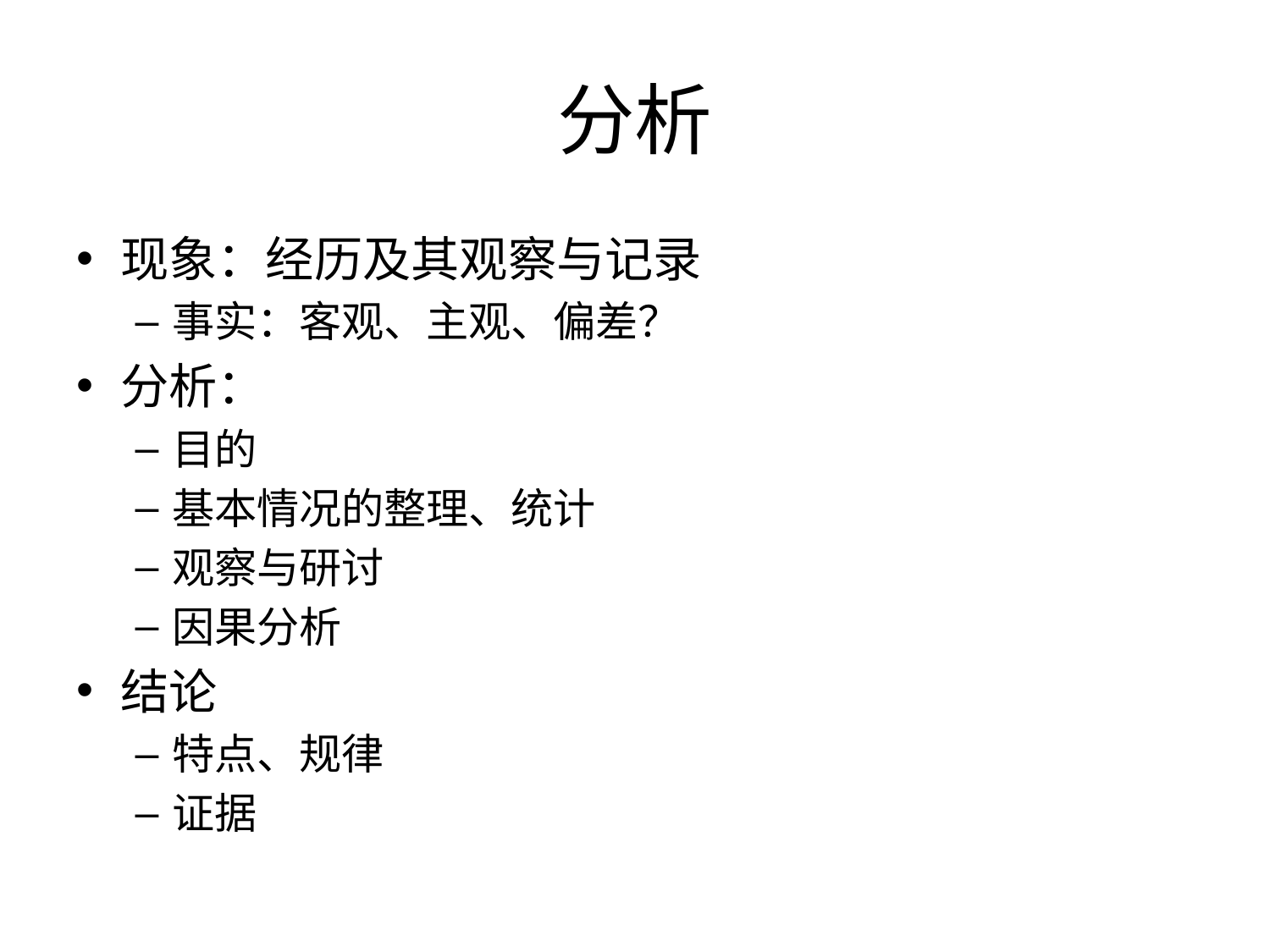

# 分析
现象：经历及其观察与记录
事实：客观、主观、偏差？
分析：
目的
基本情况的整理、统计
观察与研讨
因果分析
结论
特点、规律
证据